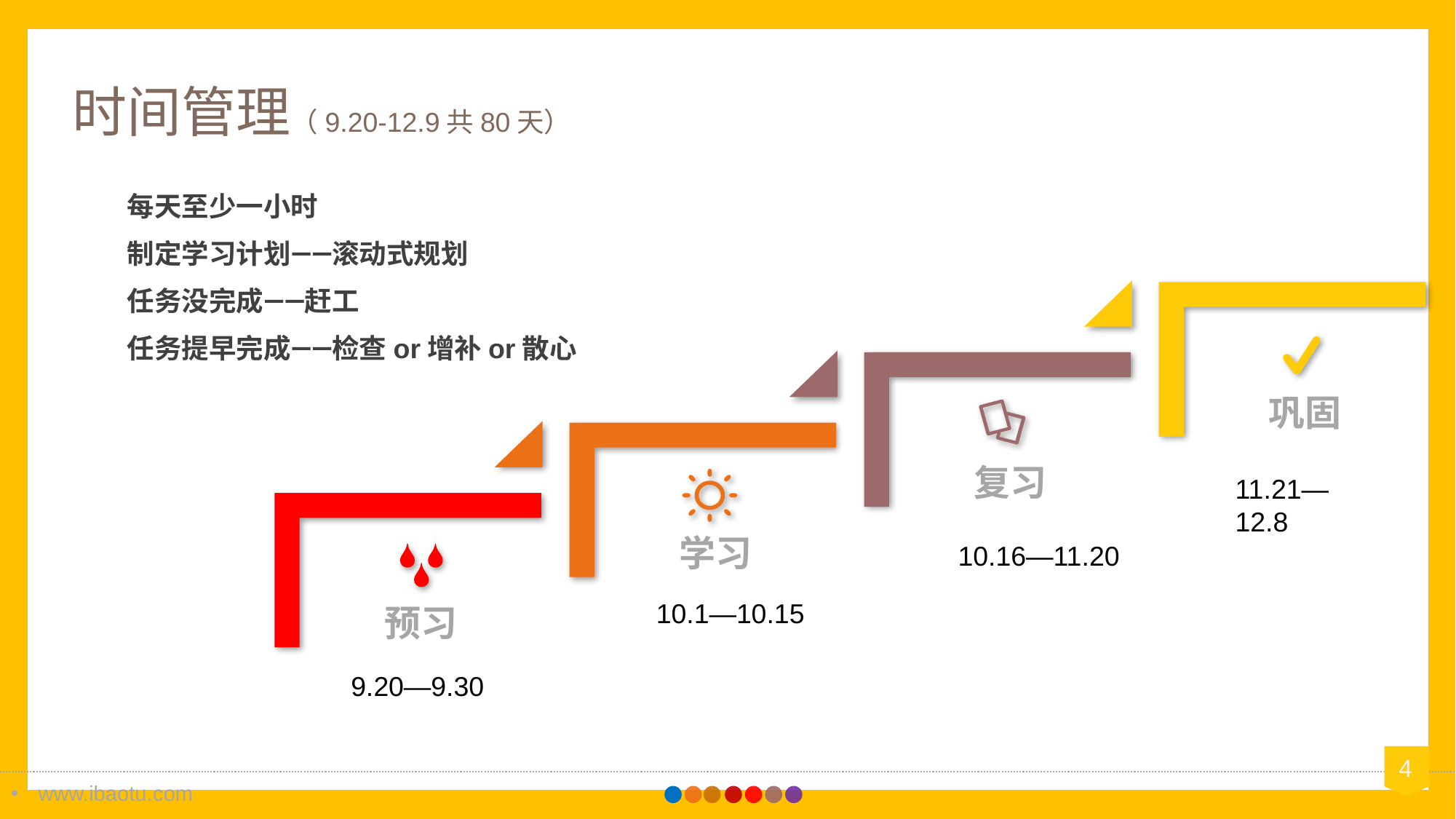

时间管理（9.20-12.9共80天）
每天至少一小时
制定学习计划——滚动式规划
任务没完成——赶工
任务提早完成——检查or增补or散心

巩固

复习

学习

预习

11.21—12.8
10.16—11.20
10.1—10.15
9.20—9.30

4
www.ibaotu.com